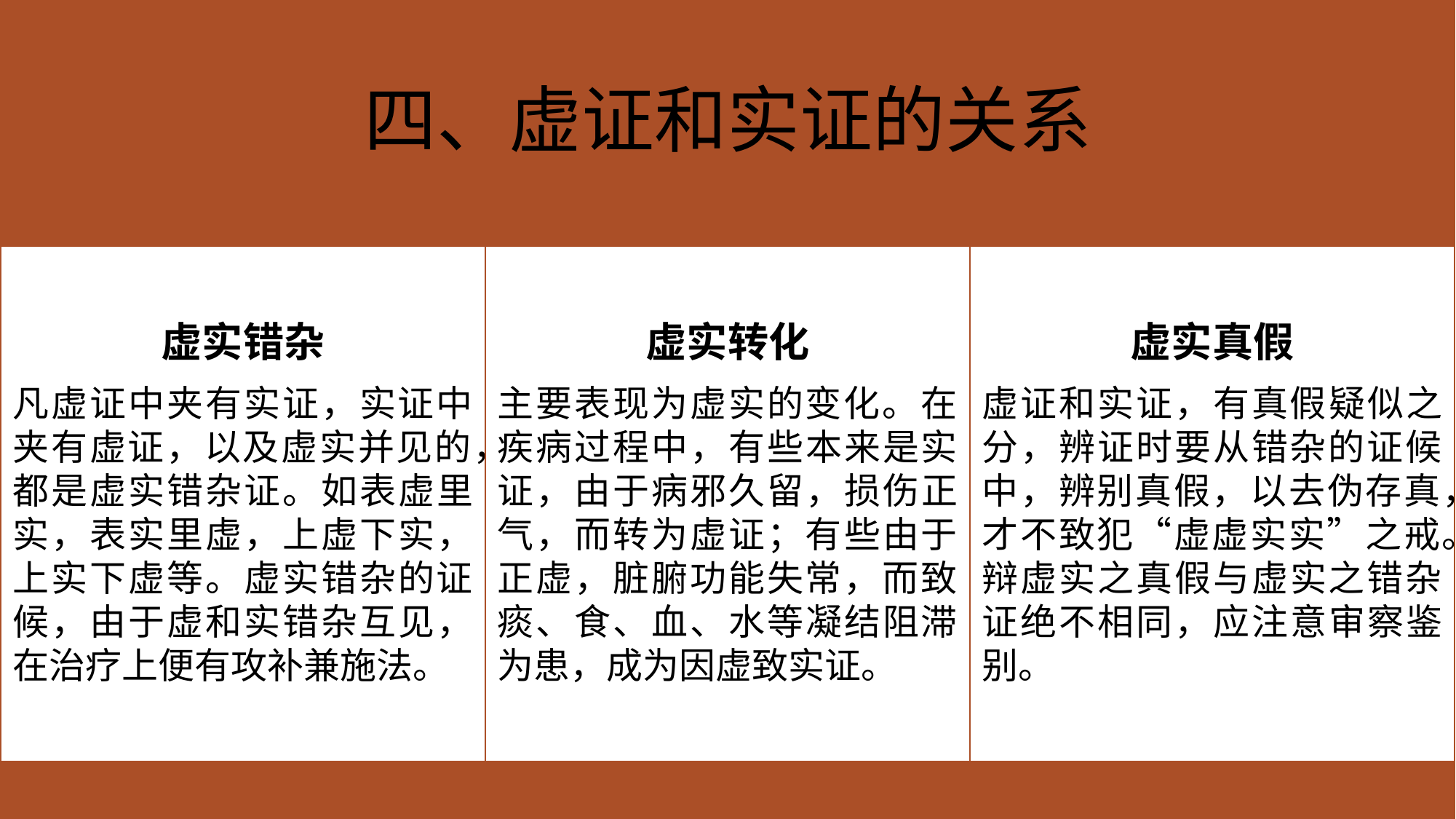

四、虚证和实证的关系
虚实错杂
凡虚证中夹有实证，实证中夹有虚证，以及虚实并见的，都是虚实错杂证。如表虚里实，表实里虚，上虚下实，上实下虚等。虚实错杂的证候，由于虚和实错杂互见，在治疗上便有攻补兼施法。
虚实转化
主要表现为虚实的变化。在疾病过程中，有些本来是实证，由于病邪久留，损伤正气，而转为虚证；有些由于正虚，脏腑功能失常，而致痰、食、血、水等凝结阻滞为患，成为因虚致实证。
虚实真假
虚证和实证，有真假疑似之分，辨证时要从错杂的证候中，辨别真假，以去伪存真，才不致犯“虚虚实实”之戒。辩虚实之真假与虚实之错杂证绝不相同，应注意审察鉴别。